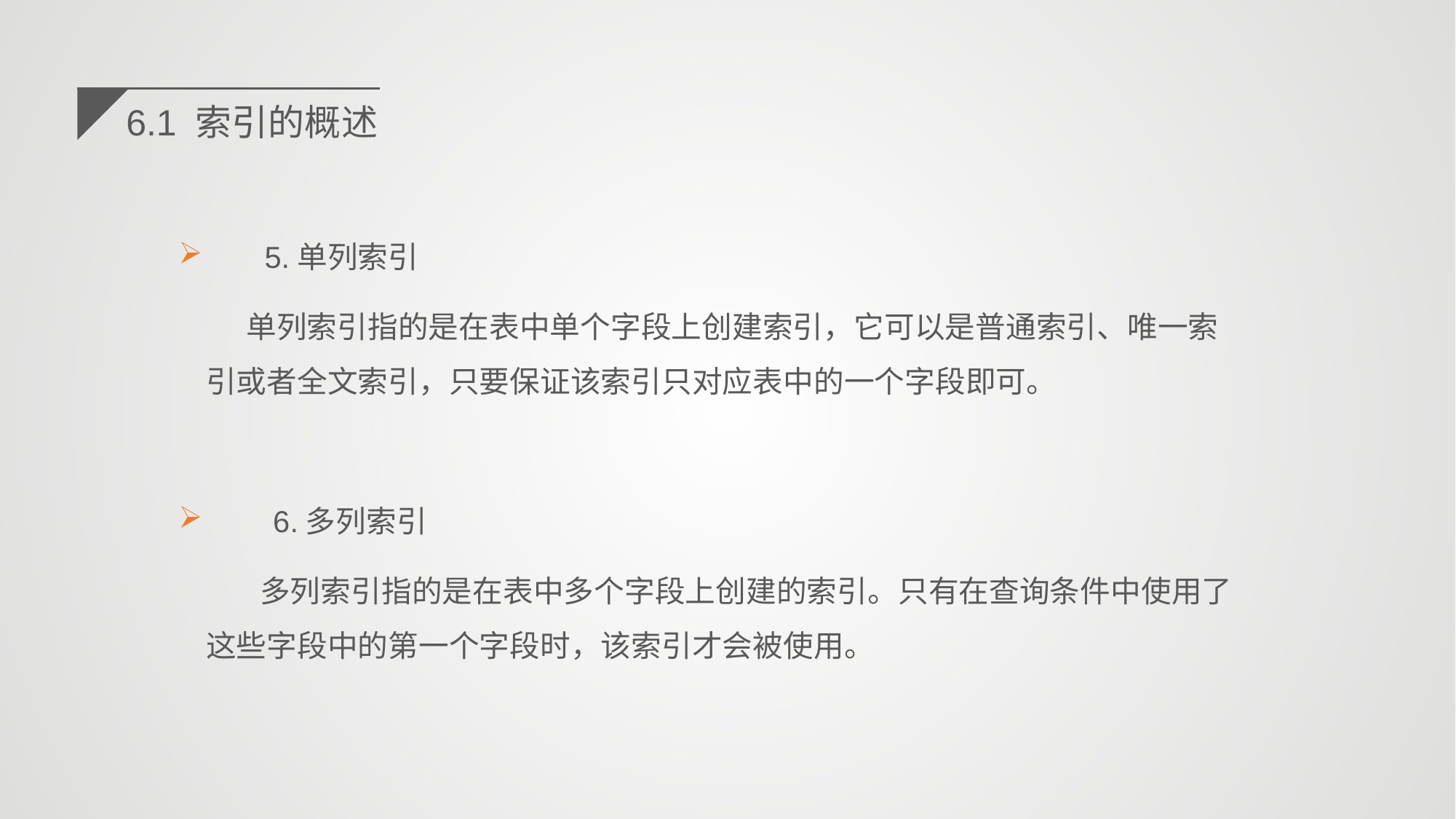

6.1 索引的概述

       5.单列索引
　　 单列索引指的是在表中单个字段上创建索引，它可以是普通索引、唯一索引或者全文索引，只要保证该索引只对应表中的一个字段即可。

        6.多列索引
           多列索引指的是在表中多个字段上创建的索引。只有在查询条件中使用了这些字段中的第一个字段时，该索引才会被使用。